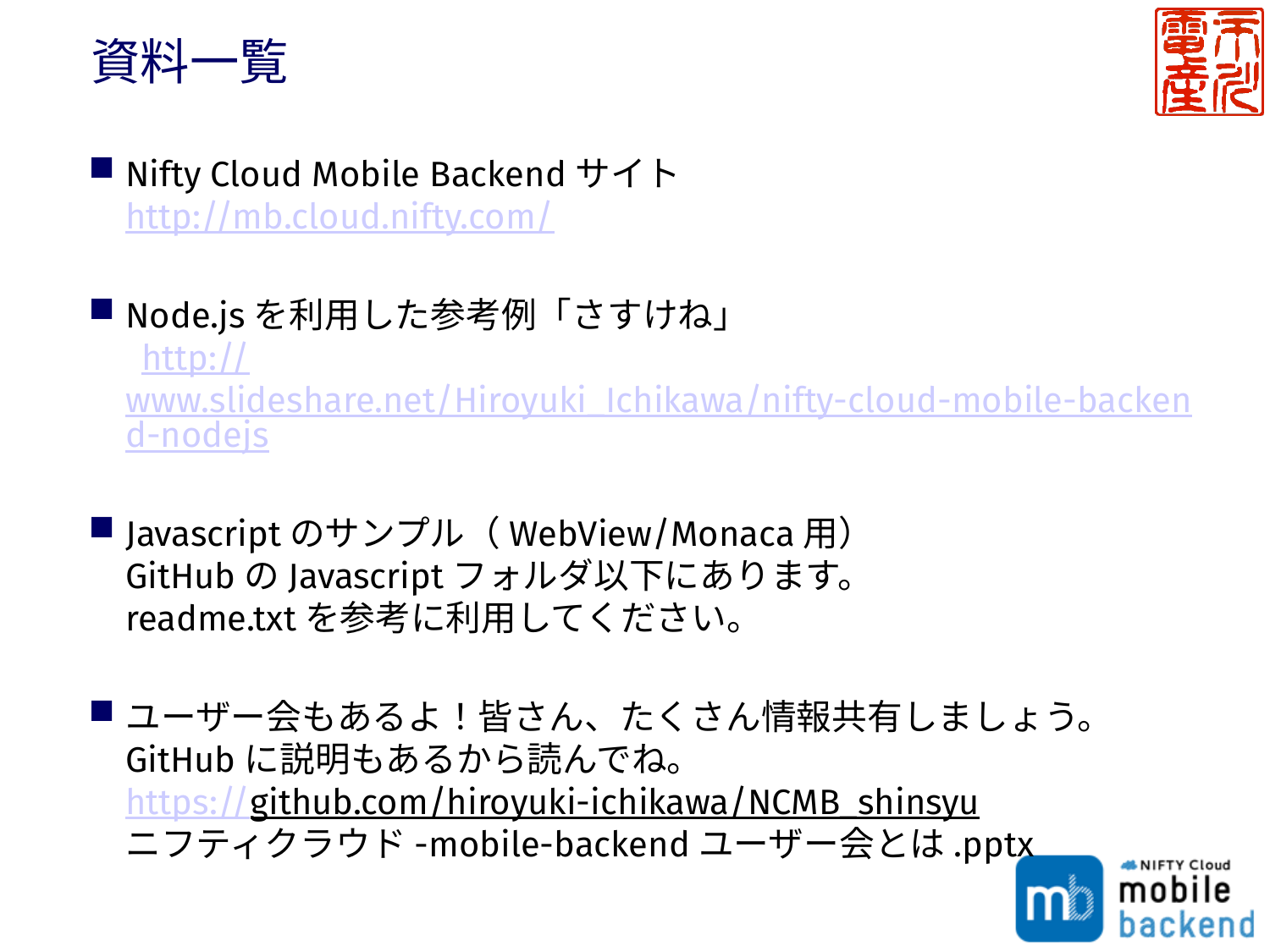

# 資料一覧
Nifty Cloud Mobile Backendサイト
http://mb.cloud.nifty.com/

Node.jsを利用した参考例「さすけね」
 http://www.slideshare.net/Hiroyuki_Ichikawa/nifty-cloud-mobile-backend-nodejs

Javascriptのサンプル（WebView/Monaca用）
GitHubのJavascriptフォルダ以下にあります。
readme.txtを参考に利用してください。

ユーザー会もあるよ！皆さん、たくさん情報共有しましょう。
GitHubに説明もあるから読んでね。
https://github.com/hiroyuki-ichikawa/NCMB_shinsyu
ニフティクラウド-mobile-backendユーザー会とは.pptx